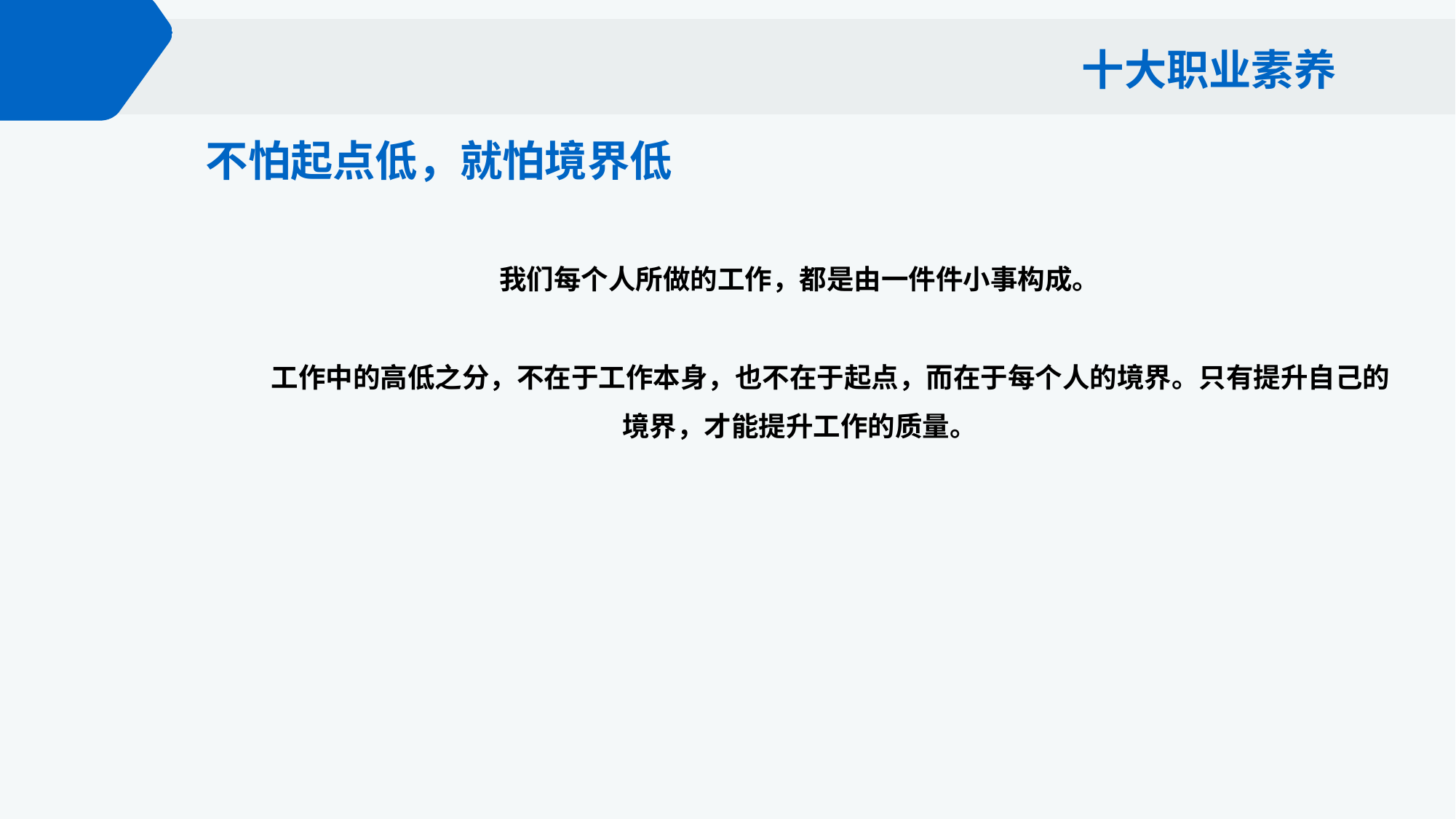

十大职业素养
不怕起点低，就怕境界低
我们每个人所做的工作，都是由一件件小事构成。

         工作中的高低之分，不在于工作本身，也不在于起点，而在于每个人的境界。只有提升自己的境界，才能提升工作的质量。